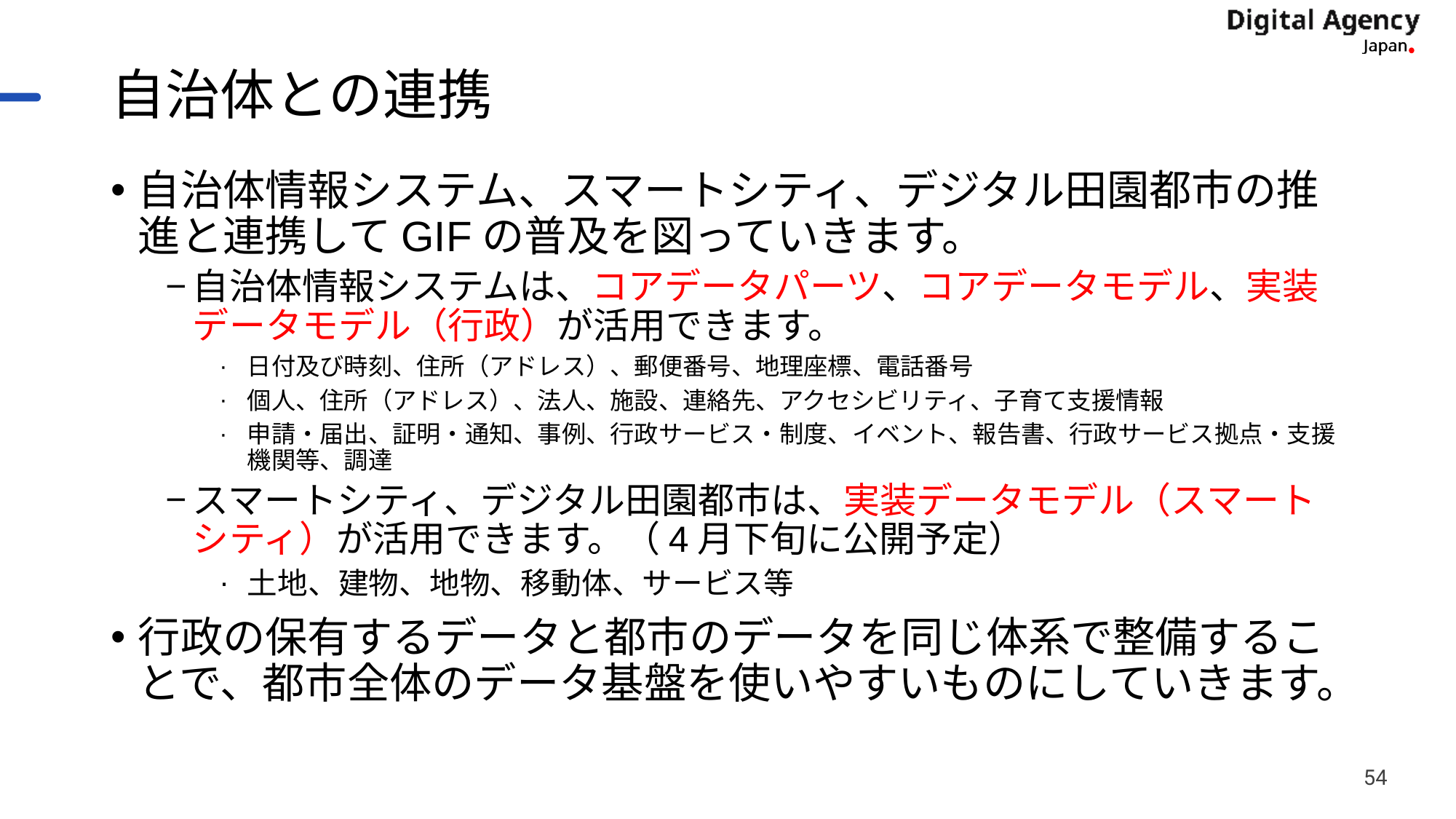

# 自治体との連携
自治体情報システム、スマートシティ、デジタル田園都市の推進と連携してGIFの普及を図っていきます。
自治体情報システムは、コアデータパーツ、コアデータモデル、実装データモデル（行政）が活用できます。
日付及び時刻、住所（アドレス）、郵便番号、地理座標、電話番号
個人、住所（アドレス）、法人、施設、連絡先、アクセシビリティ、子育て支援情報
申請・届出、証明・通知、事例、行政サービス・制度、イベント、報告書、行政サービス拠点・支援機関等、調達
スマートシティ、デジタル田園都市は、実装データモデル（スマートシティ）が活用できます。（4月下旬に公開予定）
土地、建物、地物、移動体、サービス等
行政の保有するデータと都市のデータを同じ体系で整備することで、都市全体のデータ基盤を使いやすいものにしていきます。
54